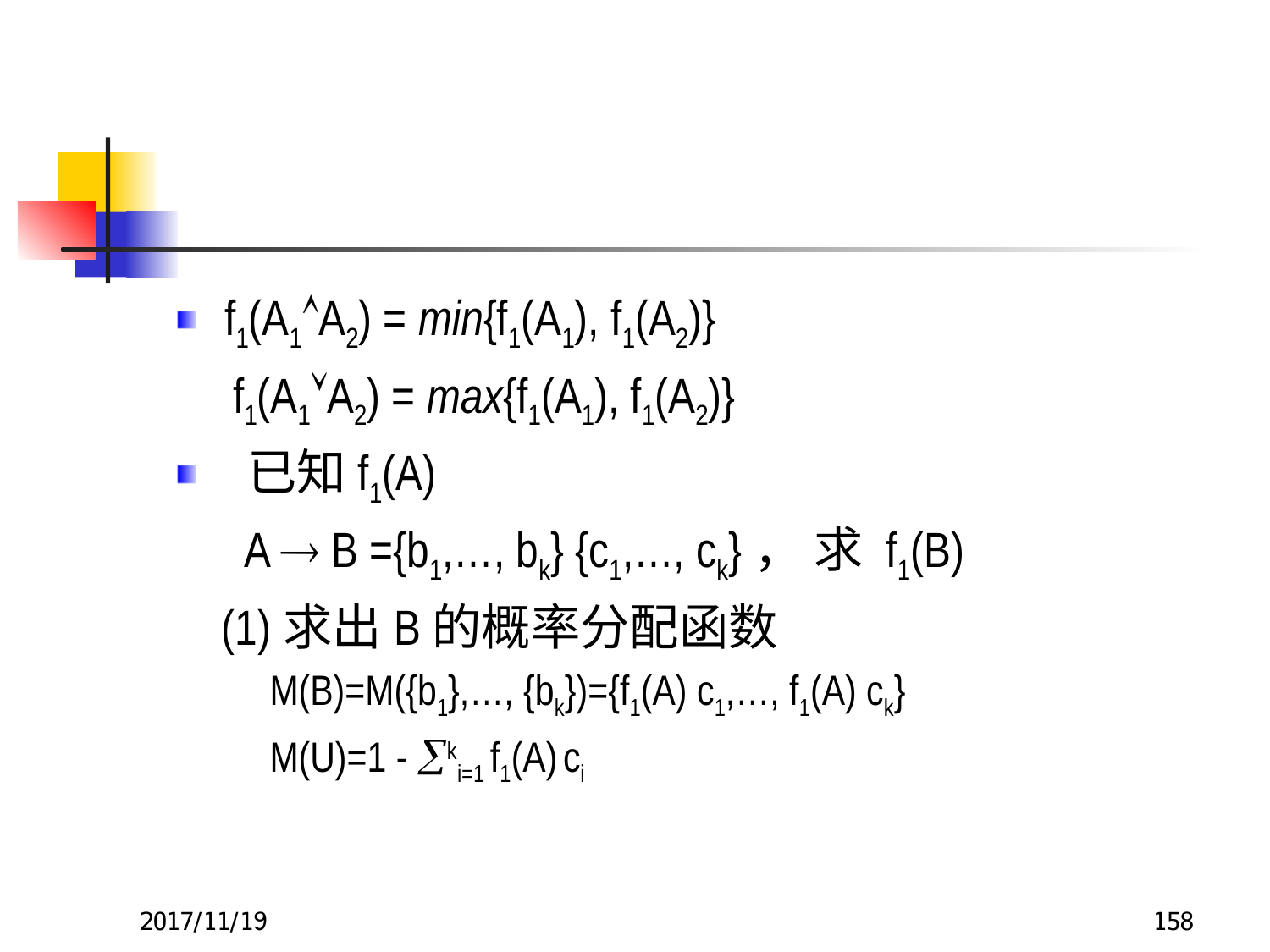

#
f1(A1∧A2) = min{f1(A1), f1(A2)}
     f1(A1∨A2) = max{f1(A1), f1(A2)}
 已知f1(A)
      A → B ={b1,…, bk} {c1,…, ck}， 求 f1(B)
    (1)求出B的概率分配函数
   M(B)=M({b1},…, {bk})={f1(A) c1,…, f1(A) ck}
   M(U)=1 - ∑ki=1 f1(A) ci

2017/11/19
158